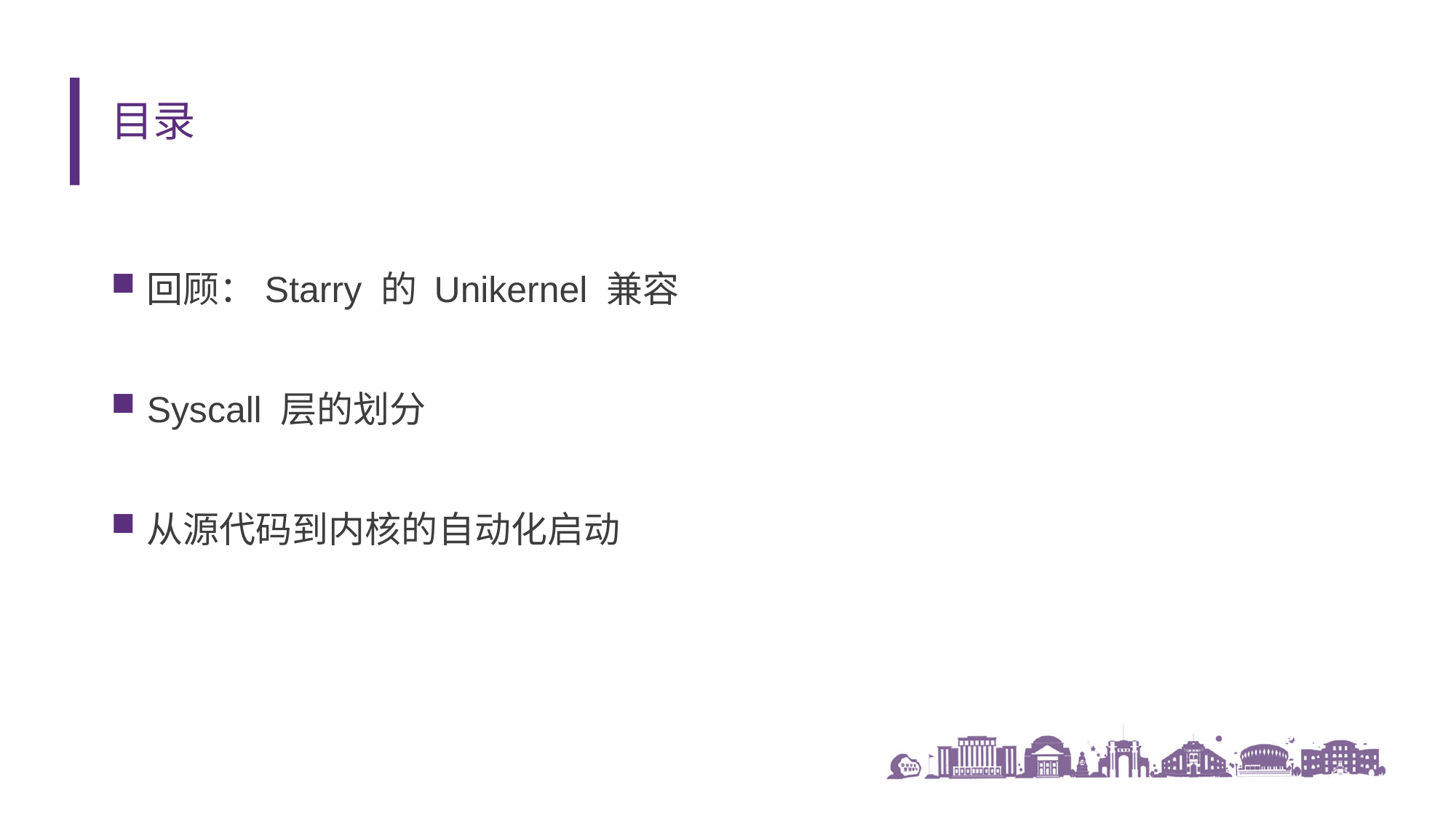

# 目录
回顾：Starry 的 Unikernel 兼容

Syscall 层的划分

从源代码到内核的自动化启动